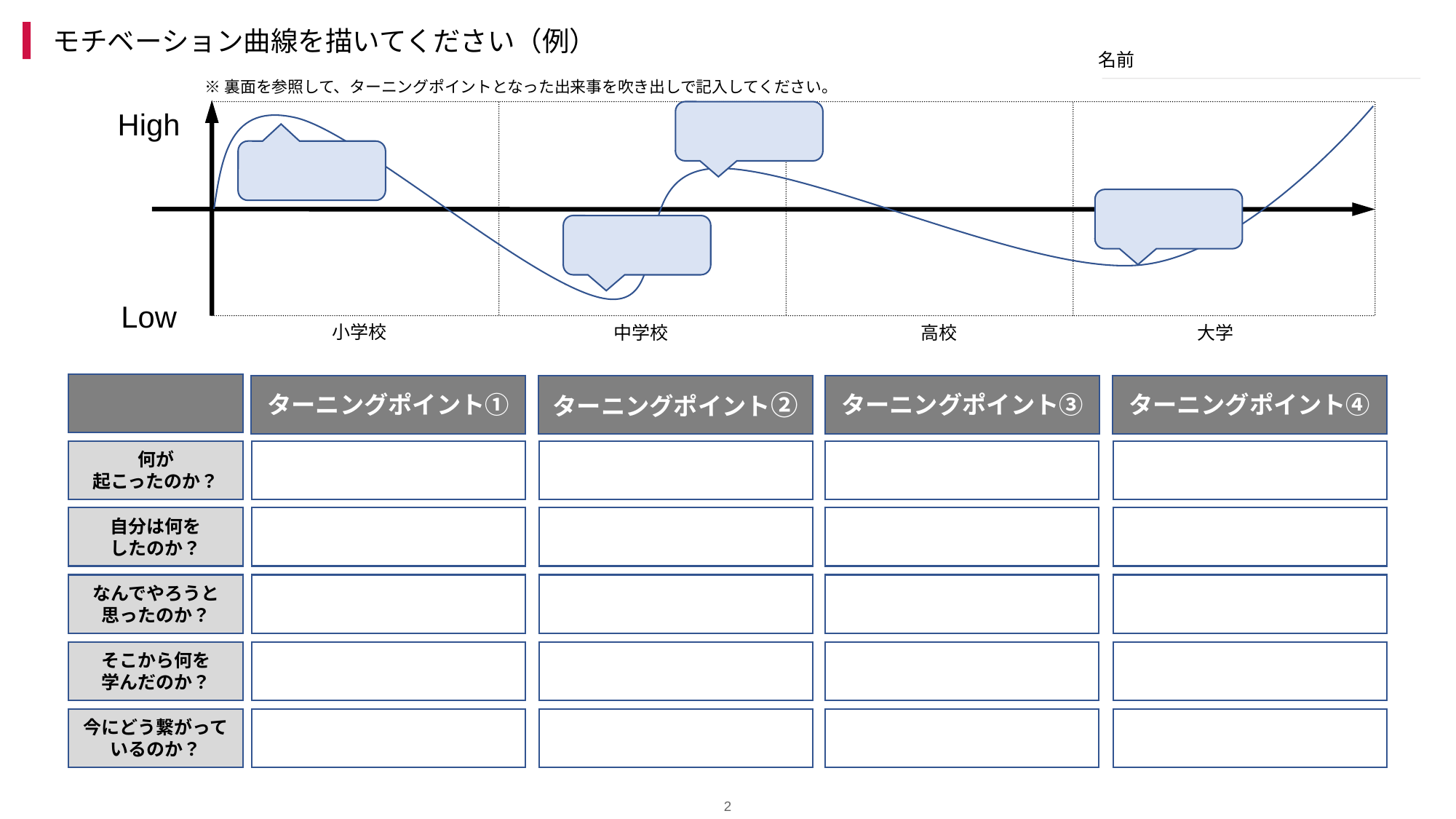

モチベーション曲線を描いてください（例）
名前
※裏面を参照して、ターニングポイントとなった出来事を吹き出しで記入してください。
High

Low
小学校

中学校
高校
大学

ターニングポイント①
ターニングポイント②
ターニングポイント③
ターニングポイント④
何が
起こったのか？

自分は何を
したのか？

なんでやろうと
思ったのか？

そこから何を
学んだのか？

今にどう繋がっているのか？